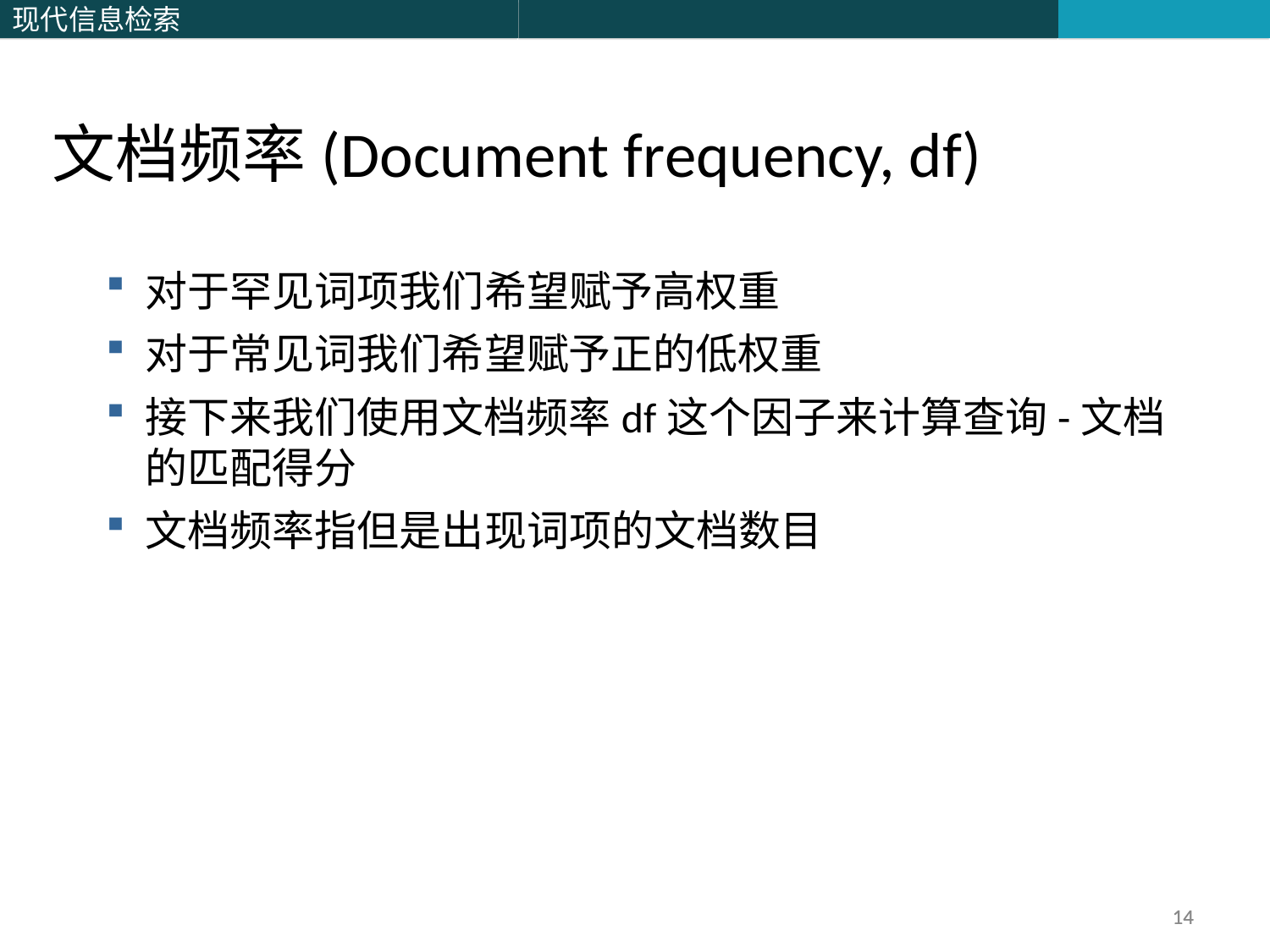

文档频率(Document frequency, df)
对于罕见词项我们希望赋予高权重
对于常见词我们希望赋予正的低权重
接下来我们使用文档频率df这个因子来计算查询-文档的匹配得分
文档频率指但是出现词项的文档数目
14
14